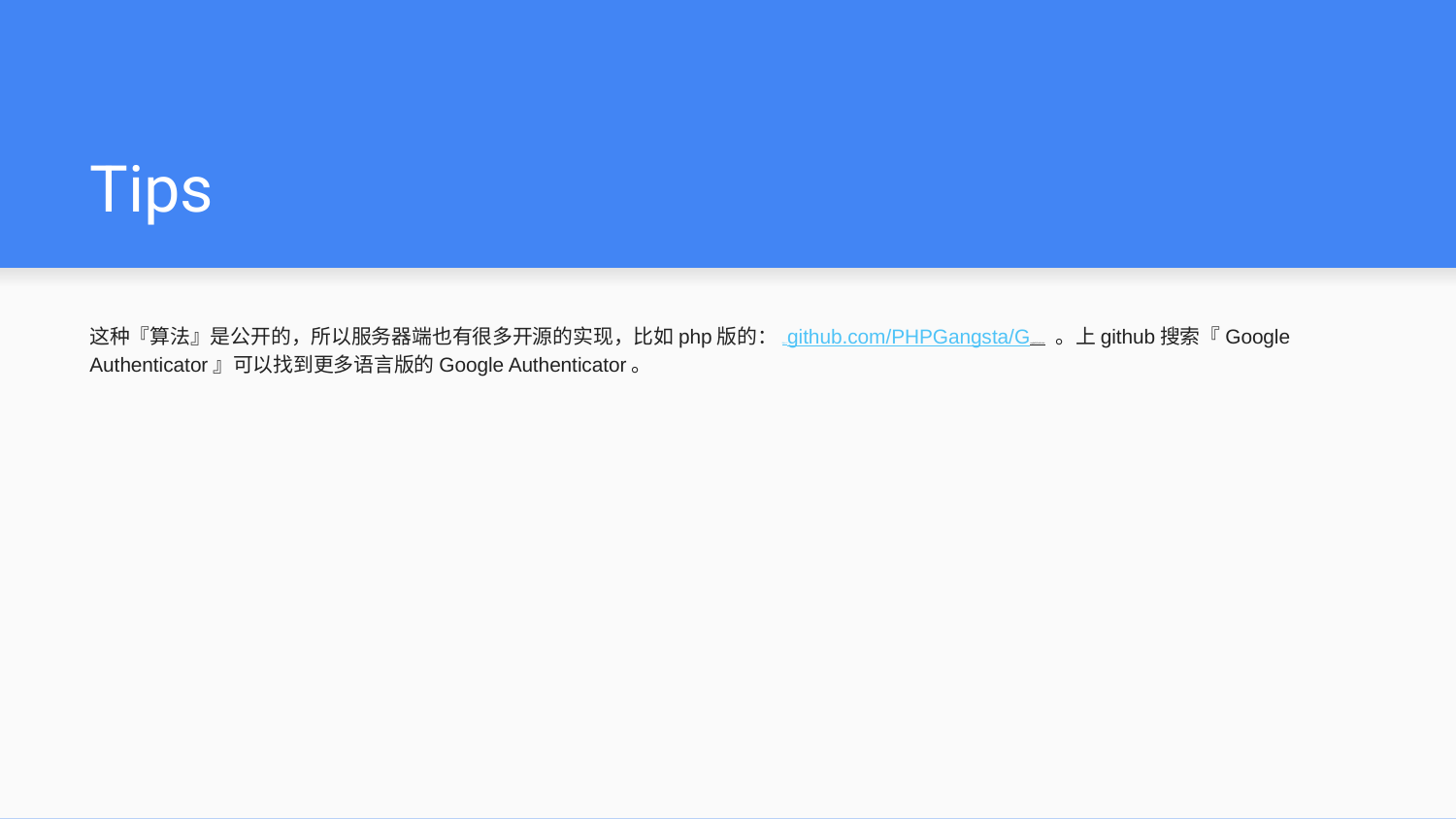

# Tips
这种『算法』是公开的，所以服务器端也有很多开源的实现，比如php版的：https://github.com/PHPGangsta/GoogleAuthenticator 。上github搜索『Google Authenticator』可以找到更多语言版的Google Authenticator。